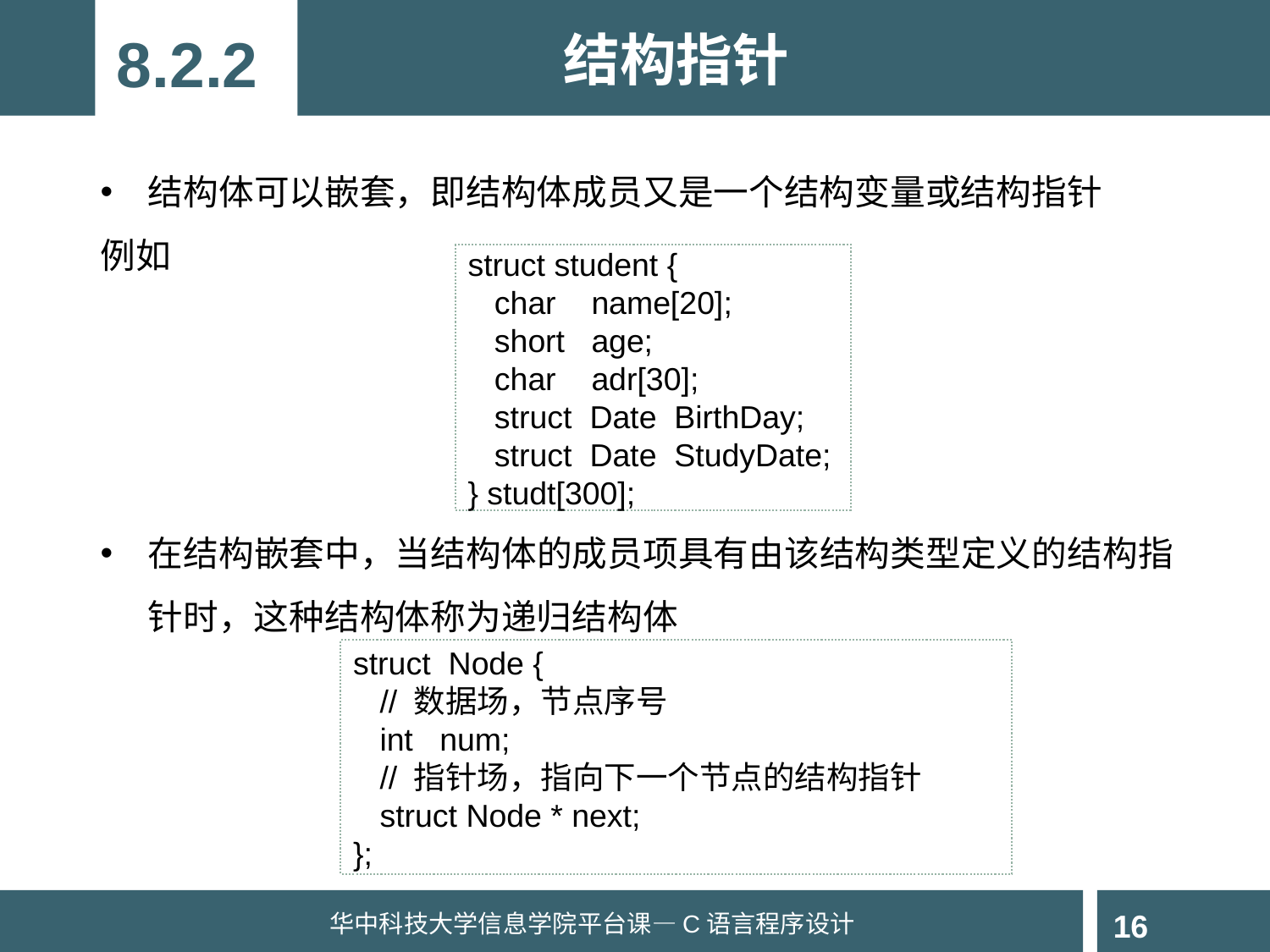

结构指针
8.2.2
结构体可以嵌套，即结构体成员又是一个结构变量或结构指针
例如

在结构嵌套中，当结构体的成员项具有由该结构类型定义的结构指针时，这种结构体称为递归结构体

struct student {
   char    name[20];
   short   age;
   char    adr[30];
   struct  Date  BirthDay;
   struct  Date  StudyDate;
} studt[300];
struct  Node {
   // 数据场，节点序号
   int   num;
   // 指针场，指向下一个节点的结构指针
   struct Node * next;
};